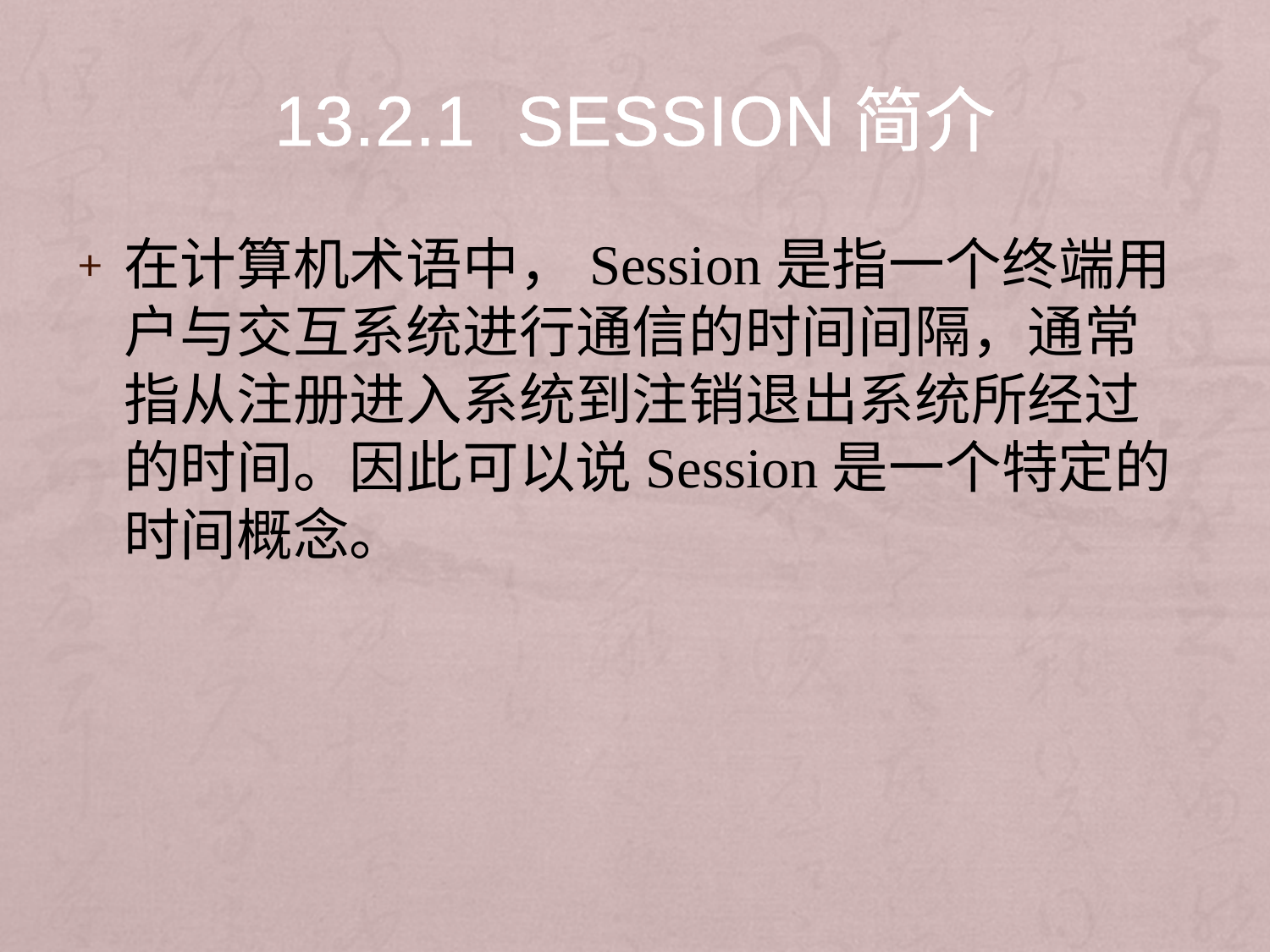

# 13.2.1  Session简介
在计算机术语中，Session是指一个终端用户与交互系统进行通信的时间间隔，通常指从注册进入系统到注销退出系统所经过的时间。因此可以说Session是一个特定的时间概念。